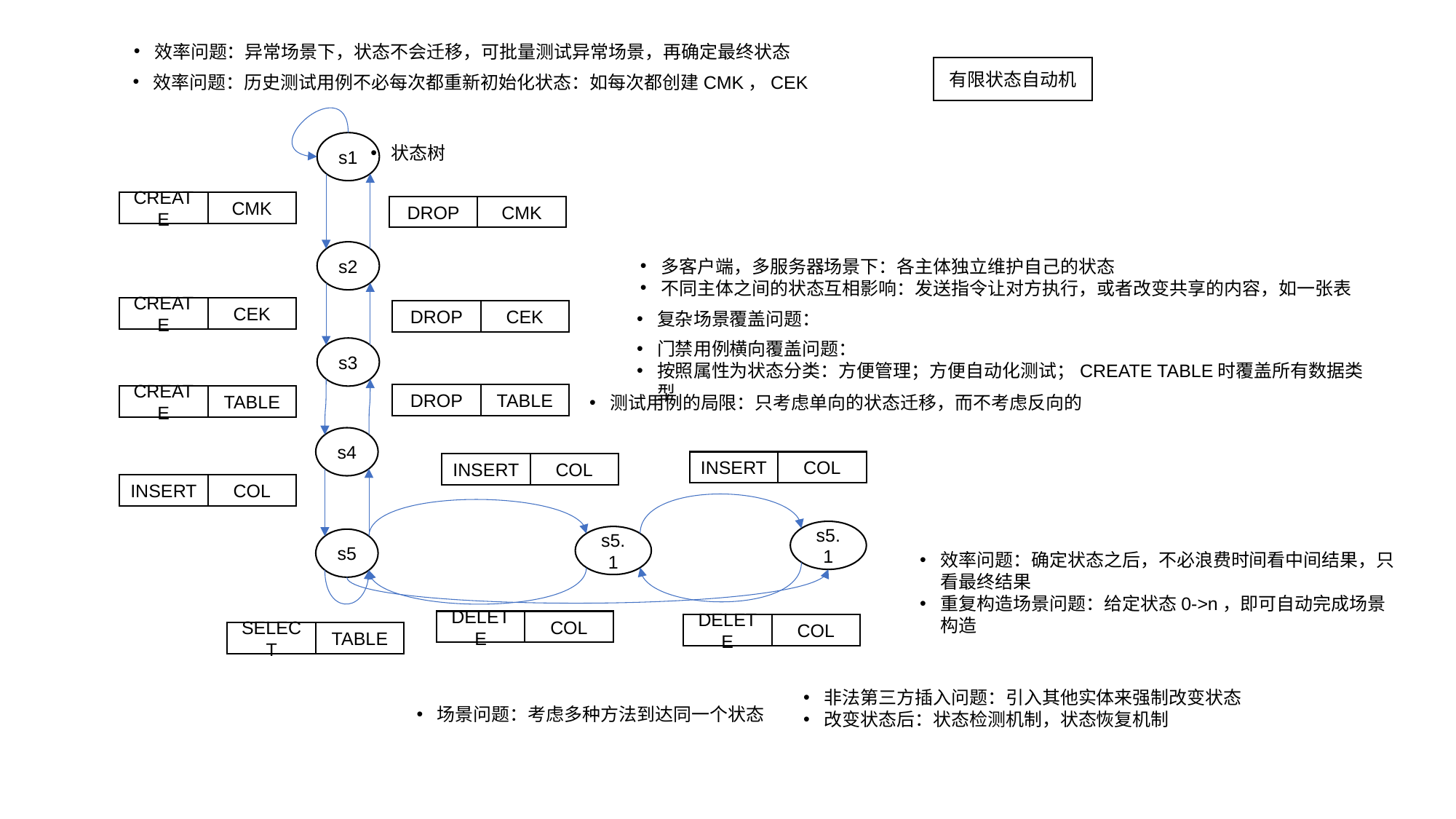

效率问题：异常场景下，状态不会迁移，可批量测试异常场景，再确定最终状态
有限状态自动机
效率问题：历史测试用例不必每次都重新初始化状态：如每次都创建CMK，CEK
s1
状态树
CREATE
CMK
DROP
CMK
s2
多客户端，多服务器场景下：各主体独立维护自己的状态
不同主体之间的状态互相影响：发送指令让对方执行，或者改变共享的内容，如一张表
CREATE
CEK
DROP
CEK
复杂场景覆盖问题：
门禁用例横向覆盖问题：
按照属性为状态分类：方便管理；方便自动化测试；CREATE TABLE时覆盖所有数据类型
s3
DROP
TABLE
CREATE
TABLE
测试用例的局限：只考虑单向的状态迁移，而不考虑反向的
s4
INSERT
COL
INSERT
COL
INSERT
COL
s5.1
s5.1
s5
效率问题：确定状态之后，不必浪费时间看中间结果，只看最终结果
重复构造场景问题：给定状态0->n，即可自动完成场景构造
DELETE
COL
DELETE
COL
SELECT
TABLE
非法第三方插入问题：引入其他实体来强制改变状态
改变状态后：状态检测机制，状态恢复机制
场景问题：考虑多种方法到达同一个状态